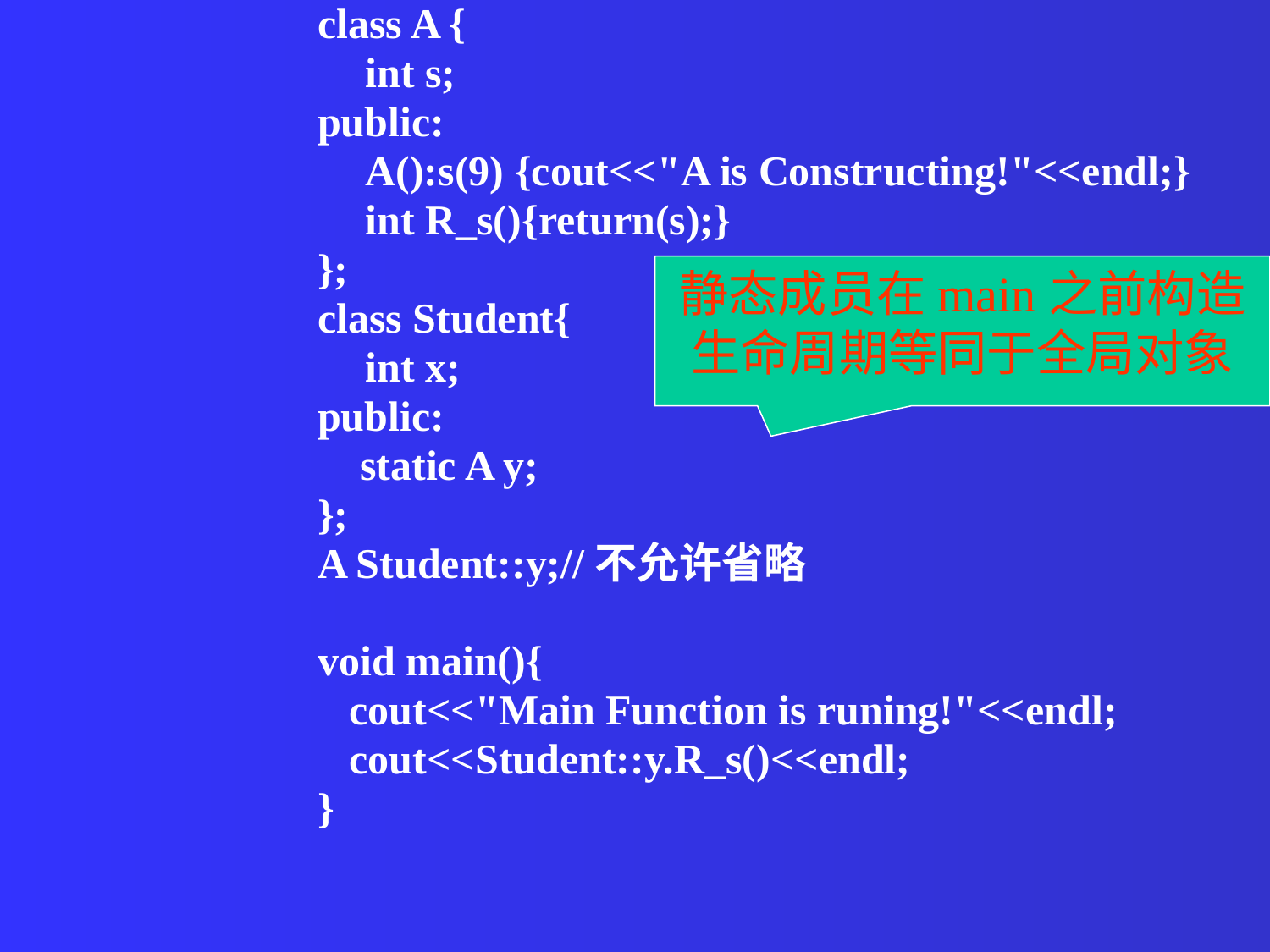

class A {
	int s;
public:
	A():s(9) {cout<<"A is Constructing!"<<endl;}
	int R_s(){return(s);}
};
class Student{
	int x;
public:
    static A y;
};
A Student::y;//不允许省略

void main(){
   cout<<"Main Function is runing!"<<endl;
   cout<<Student::y.R_s()<<endl;
}
静态成员在main之前构造
生命周期等同于全局对象